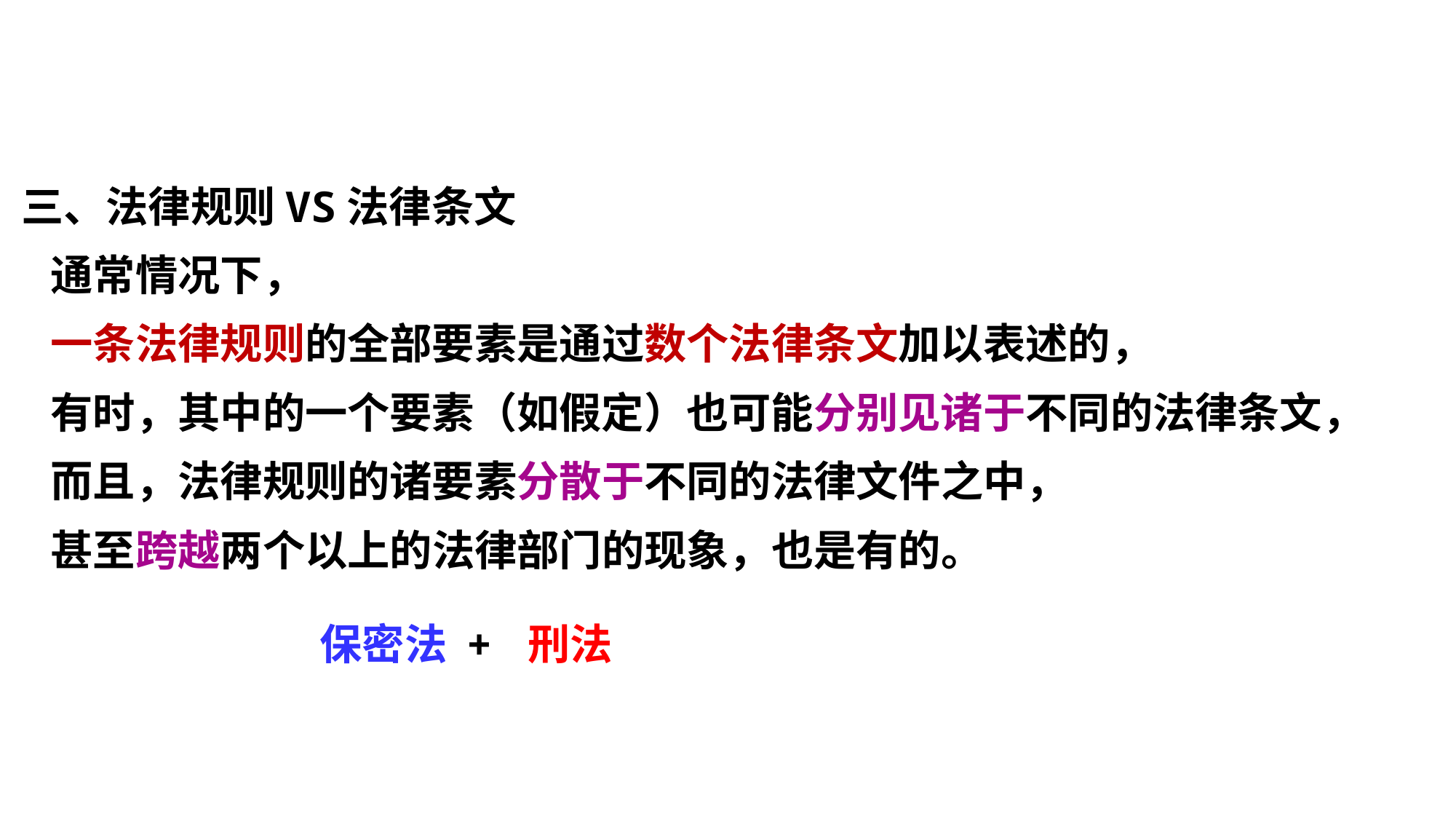

三、法律规则VS法律条文
  通常情况下，
  一条法律规则的全部要素是通过数个法律条文加以表述的，
  有时，其中的一个要素（如假定）也可能分别见诸于不同的法律条文，
  而且，法律规则的诸要素分散于不同的法律文件之中，
  甚至跨越两个以上的法律部门的现象，也是有的。
保密法 + 刑法